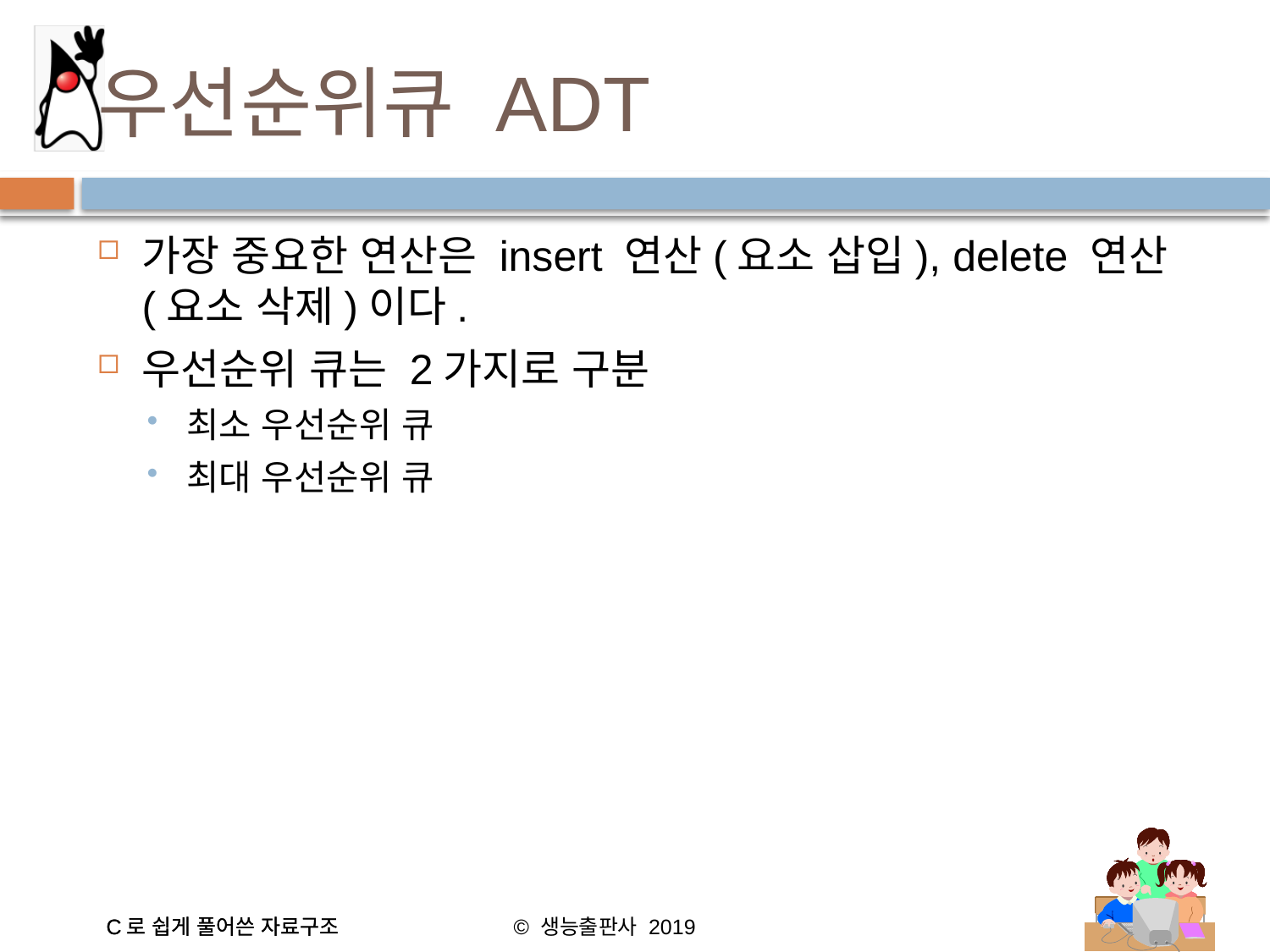

# 우선순위큐 ADT
가장 중요한 연산은 insert 연산(요소 삽입), delete 연산(요소 삭제)이다.
우선순위 큐는 2가지로 구분
최소 우선순위 큐
최대 우선순위 큐